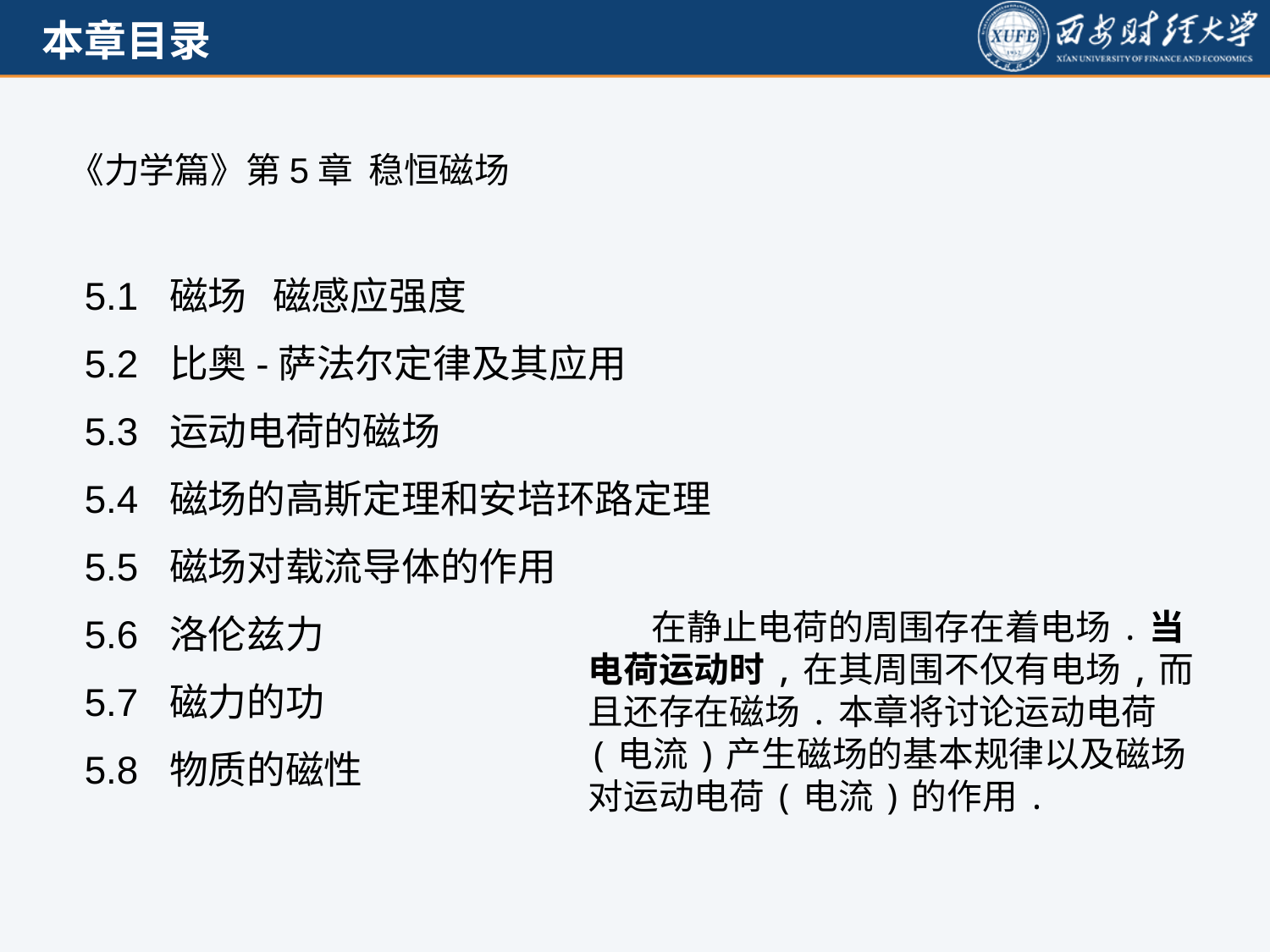

《力学篇》第5章  稳恒磁场

5.1  磁场   磁感应强度
5.2  比奥-萨法尔定律及其应用
5.3  运动电荷的磁场
5.4  磁场的高斯定理和安培环路定理
5.5  磁场对载流导体的作用
5.6  洛伦兹力
5.7  磁力的功
5.8  物质的磁性
在静止电荷的周围存在着电场.当电荷运动时,在其周围不仅有电场,而且还存在磁场.本章将讨论运动电荷(电流)产生磁场的基本规律以及磁场对运动电荷(电流)的作用.